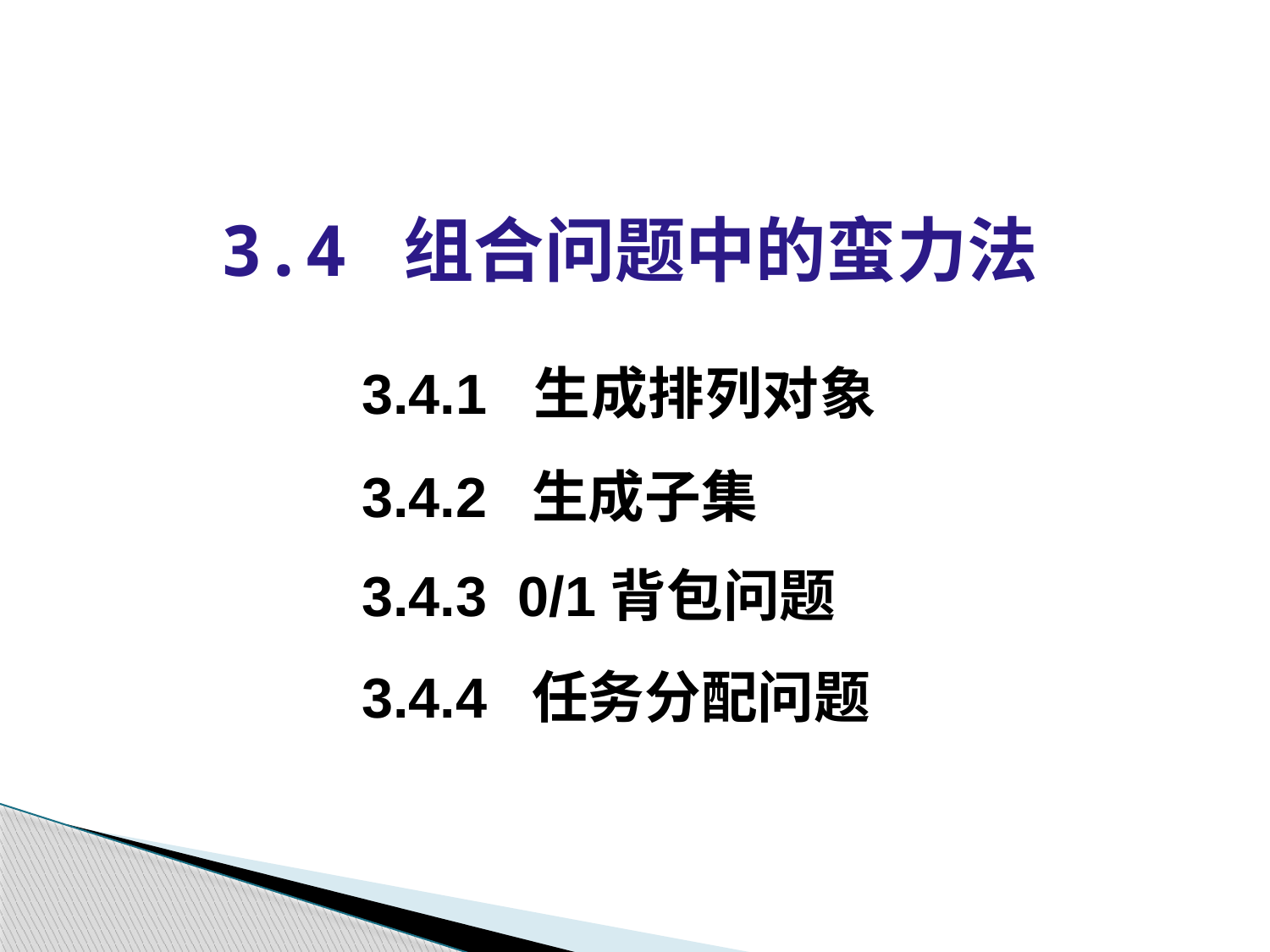

3.4  组合问题中的蛮力法
3.4.1  生成排列对象
3.4.2  生成子集
3.4.3  0/1背包问题
3.4.4  任务分配问题